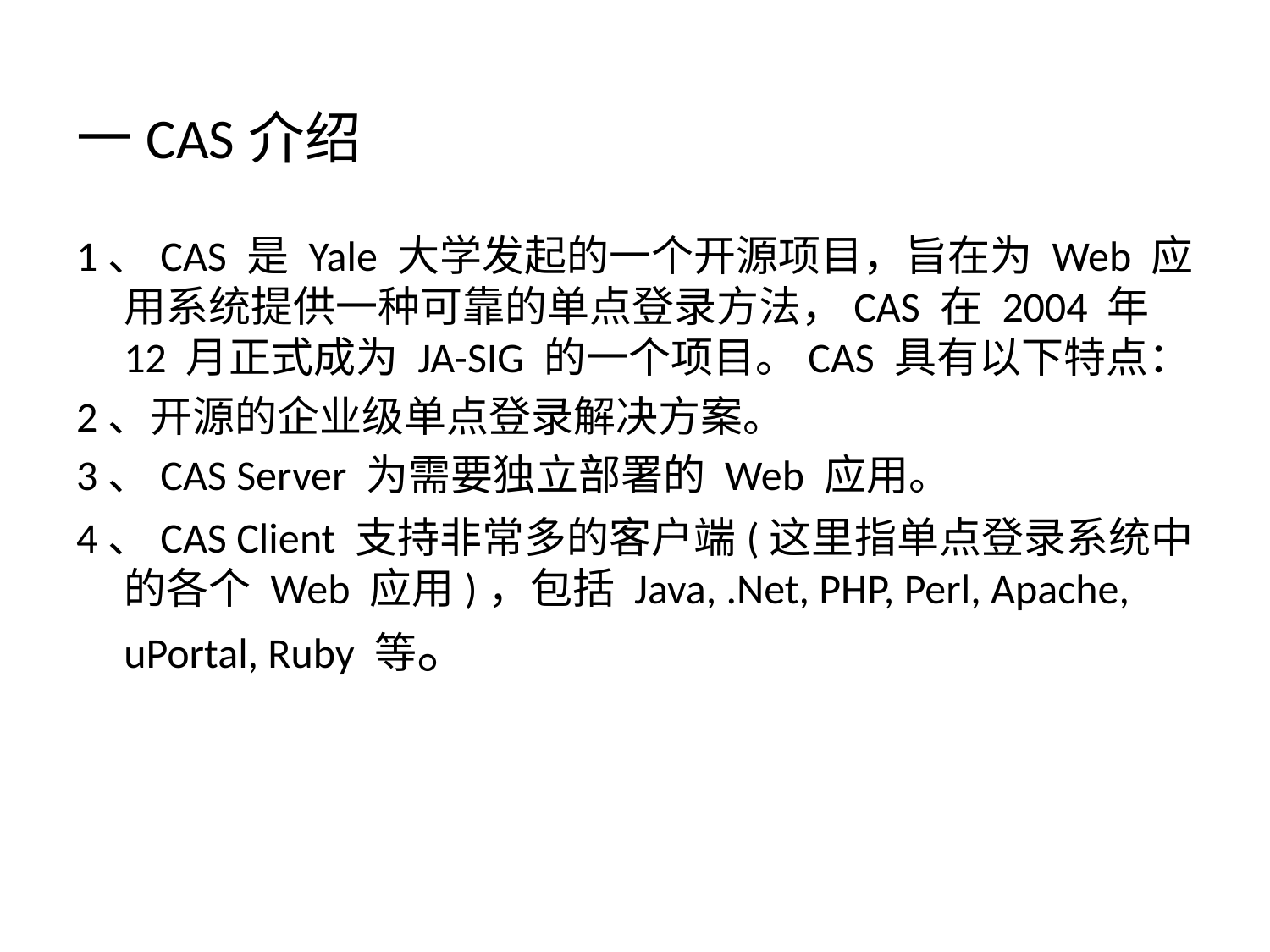

# 一CAS介绍
1、CAS 是 Yale 大学发起的一个开源项目，旨在为 Web 应用系统提供一种可靠的单点登录方法，CAS 在 2004 年 12 月正式成为 JA-SIG 的一个项目。CAS 具有以下特点：
2、开源的企业级单点登录解决方案。
3、CAS Server 为需要独立部署的 Web 应用。
4、CAS Client 支持非常多的客户端(这里指单点登录系统中的各个 Web 应用)，包括 Java, .Net, PHP, Perl, Apache, uPortal, Ruby 等。